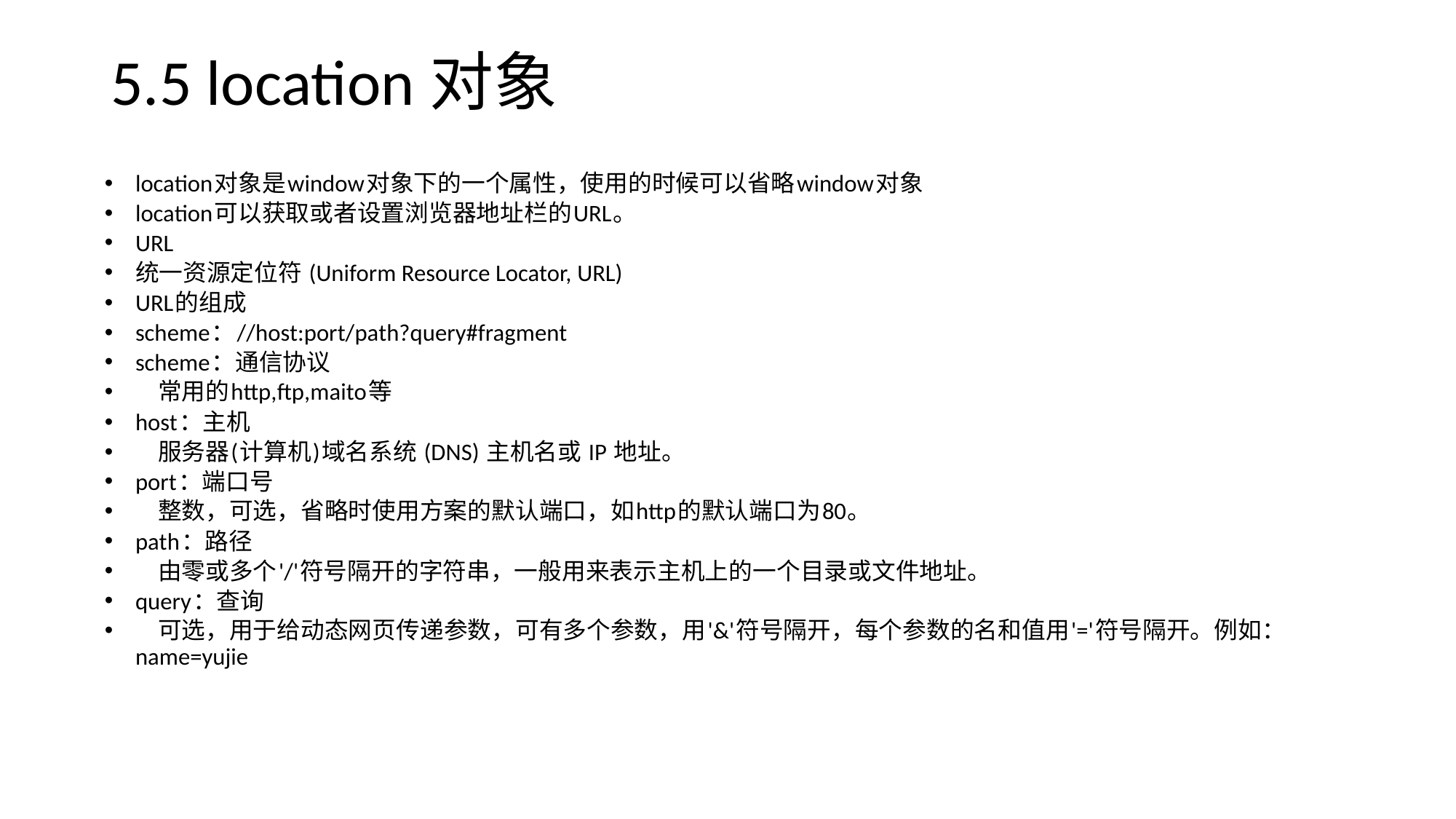

# 5.5 location对象
location对象是window对象下的一个属性，使用的时候可以省略window对象
location可以获取或者设置浏览器地址栏的URL。
URL
统一资源定位符 (Uniform Resource Locator, URL)
URL的组成
scheme：//host:port/path?query#fragment
scheme：通信协议
    常用的http,ftp,maito等
host：主机
    服务器(计算机)域名系统 (DNS) 主机名或 IP 地址。
port：端口号
    整数，可选，省略时使用方案的默认端口，如http的默认端口为80。
path：路径
    由零或多个'/'符号隔开的字符串，一般用来表示主机上的一个目录或文件地址。
query：查询
    可选，用于给动态网页传递参数，可有多个参数，用'&'符号隔开，每个参数的名和值用'='符号隔开。例如：name=yujie